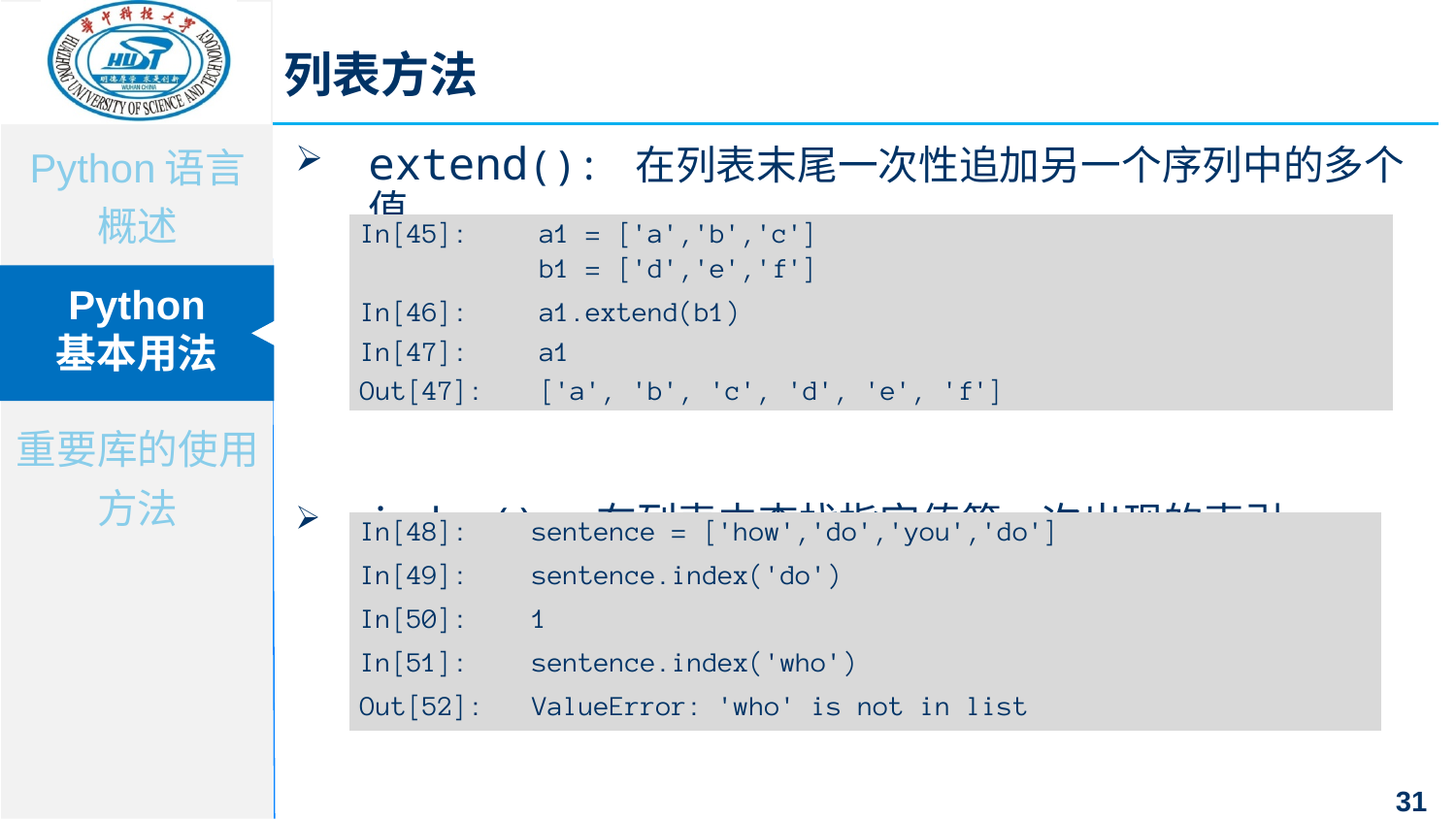

列表方法
extend(): 在列表末尾一次性追加另一个序列中的多个值

index(): 在列表中查找指定值第一次出现的索引
| In[45]: | a1 = ['a','b','c'] b1 = ['d','e','f'] |
| --- | --- |
| In[46]: | a1.extend(b1) |
| In[47]: | a1 |
| Out[47]: | ['a', 'b', 'c', 'd', 'e', 'f'] |
| In[48]: | sentence = ['how','do','you','do'] |
| --- | --- |
| In[49]: | sentence.index('do') |
| In[50]: | 1 |
| In[51]: | sentence.index('who') |
| Out[52]: | ValueError: 'who' is not in list |